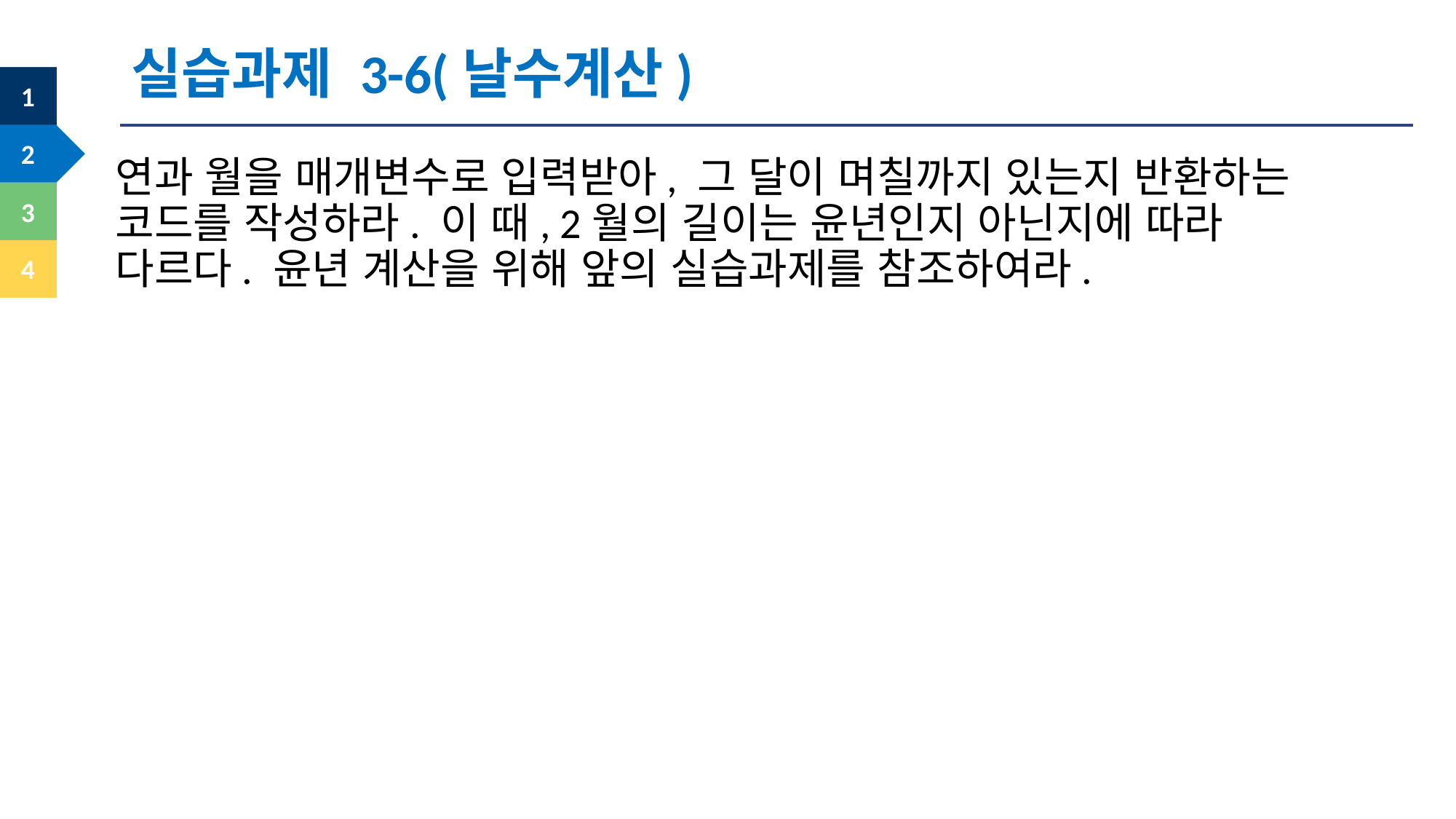

실습과제 3-6(날수계산)
연과 월을 매개변수로 입력받아, 그 달이 며칠까지 있는지 반환하는 코드를 작성하라. 이 때, 2월의 길이는 윤년인지 아닌지에 따라 다르다. 윤년 계산을 위해 앞의 실습과제를 참조하여라.